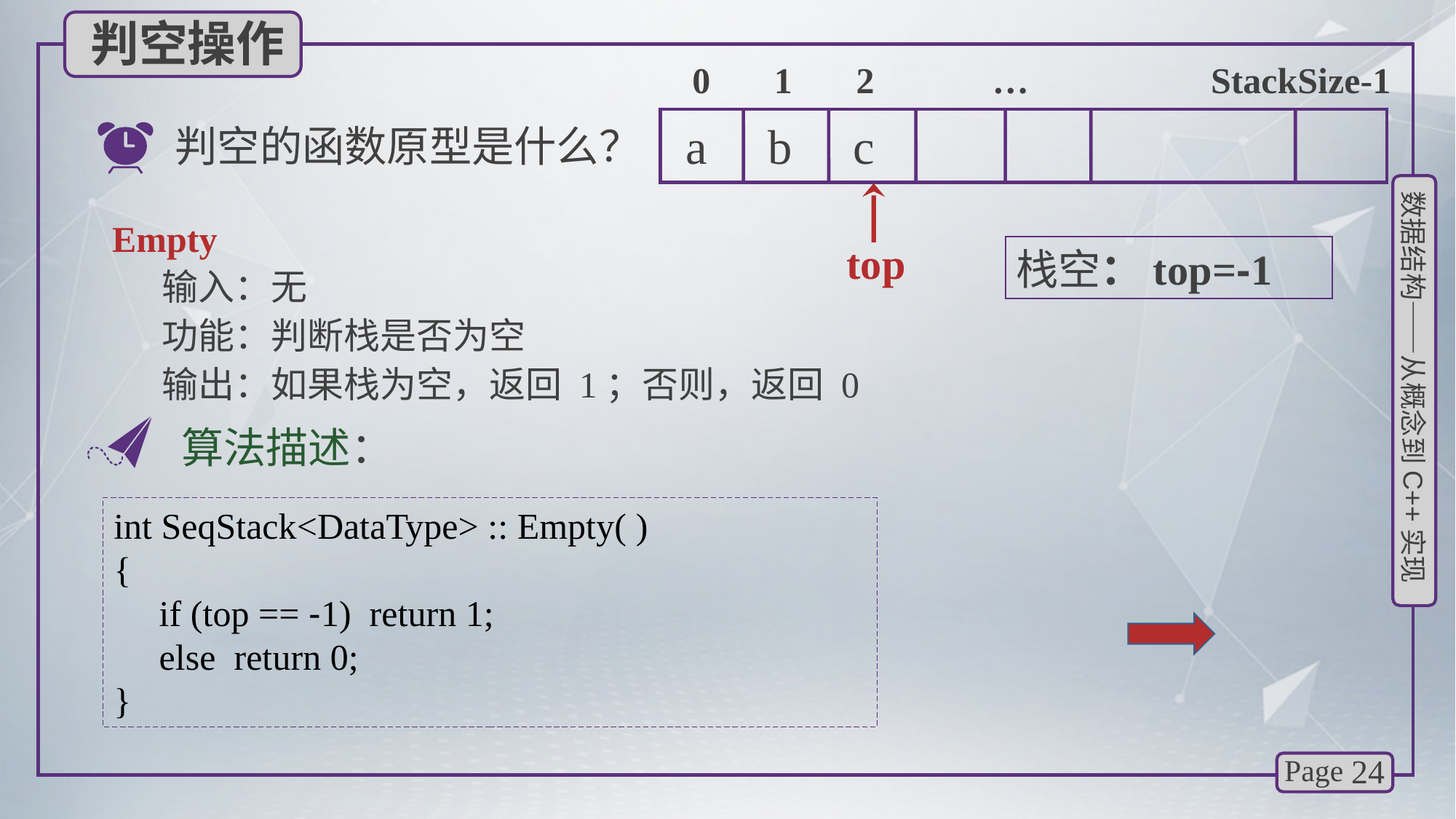

判空操作

   0       1       2             …                    StackSize-1

a     b     c
判空的函数原型是什么？

top
Empty
     输入：无
     功能：判断栈是否为空
     输出：如果栈为空，返回 1；否则，返回 0
栈空：top=-1
算法描述：

int SeqStack<DataType> :: Empty( )
{
     if (top == -1)  return 1;
     else  return 0;
}